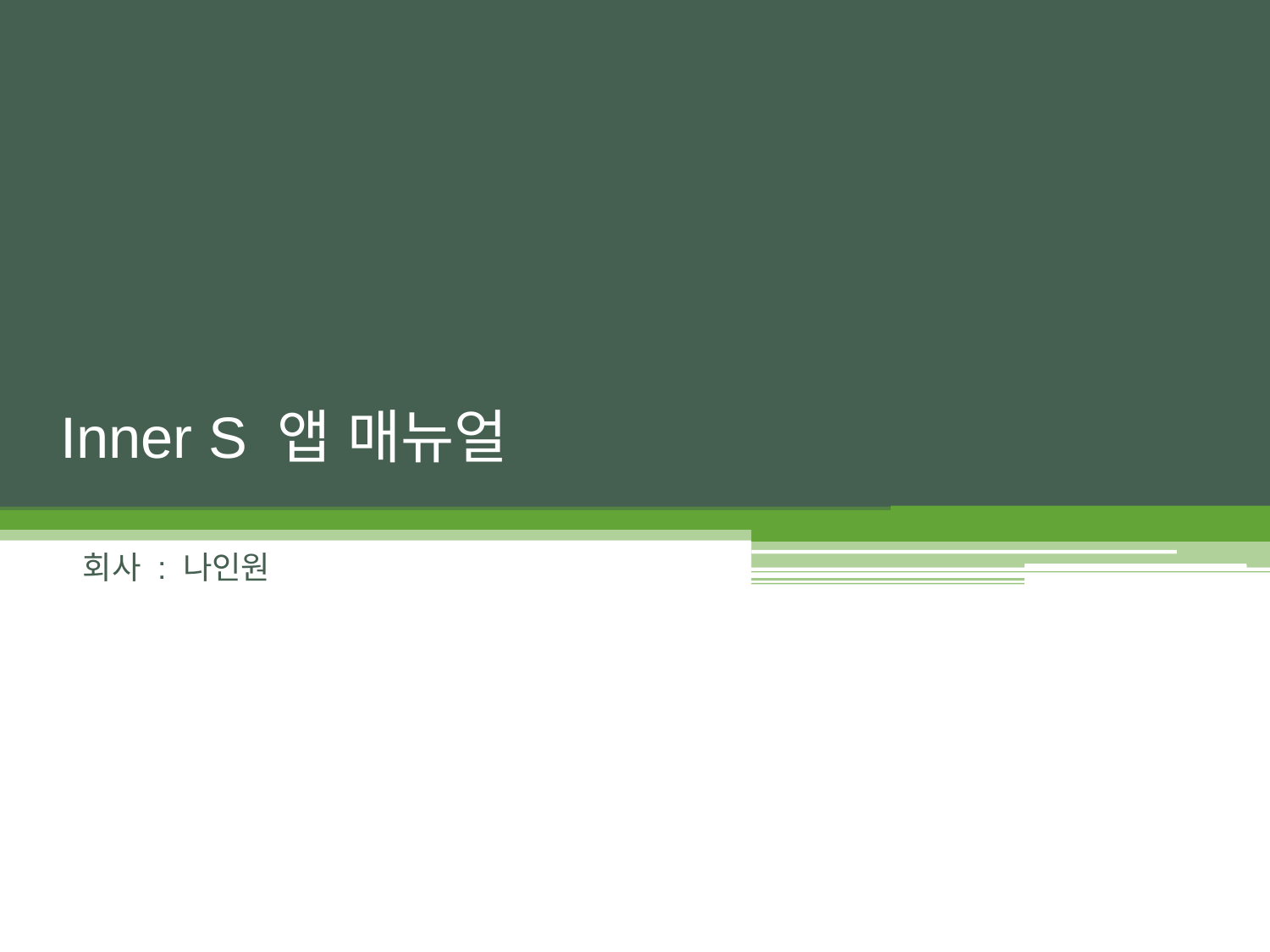

# Inner S 앱 매뉴얼
회사 : 나인원